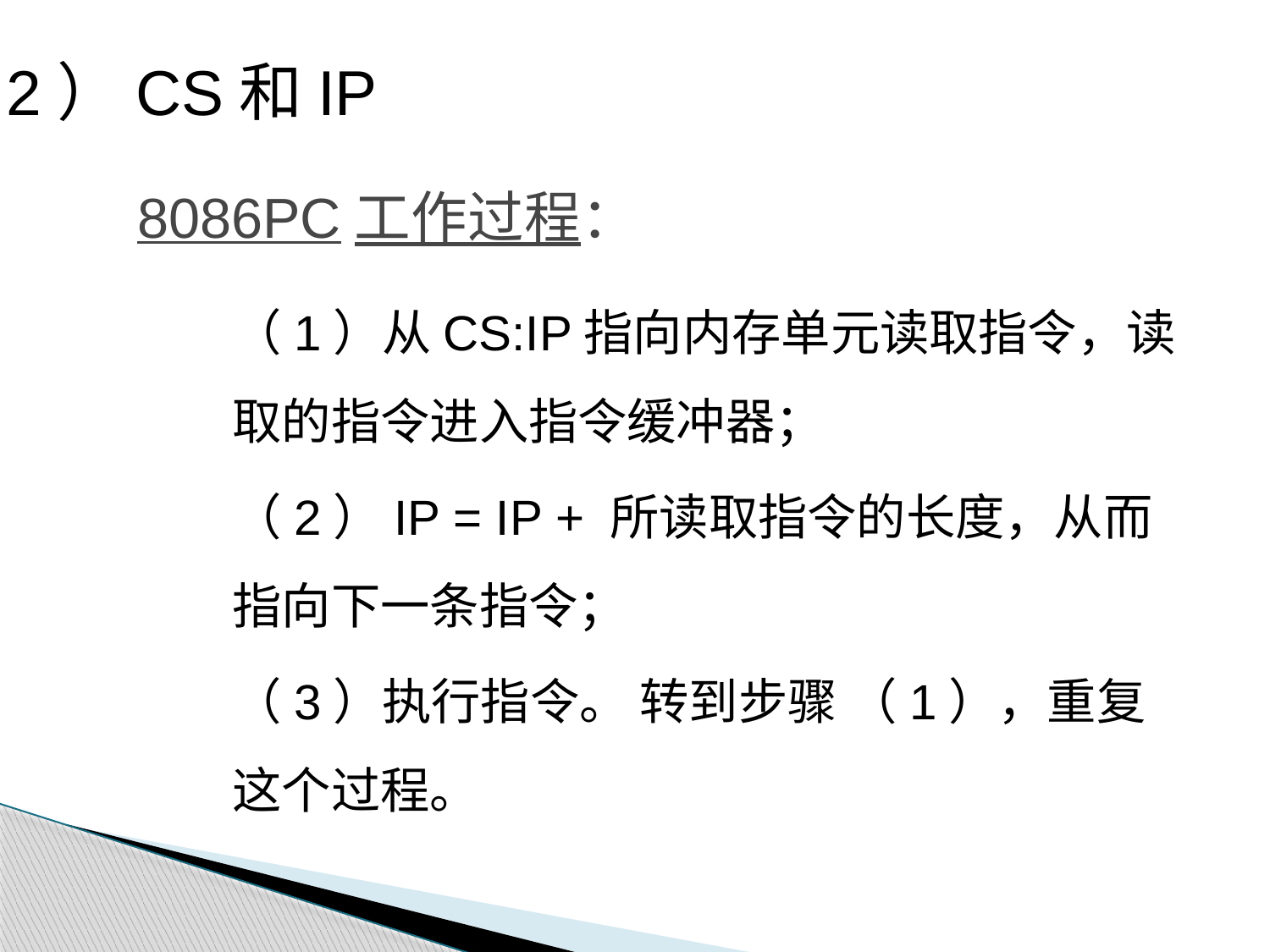

2）CS和IP
# 8086PC工作过程：
（1）从CS:IP指向内存单元读取指令，读取的指令进入指令缓冲器；
（2）IP = IP + 所读取指令的长度，从而指向下一条指令；
（3）执行指令。 转到步骤 （1），重复这个过程。